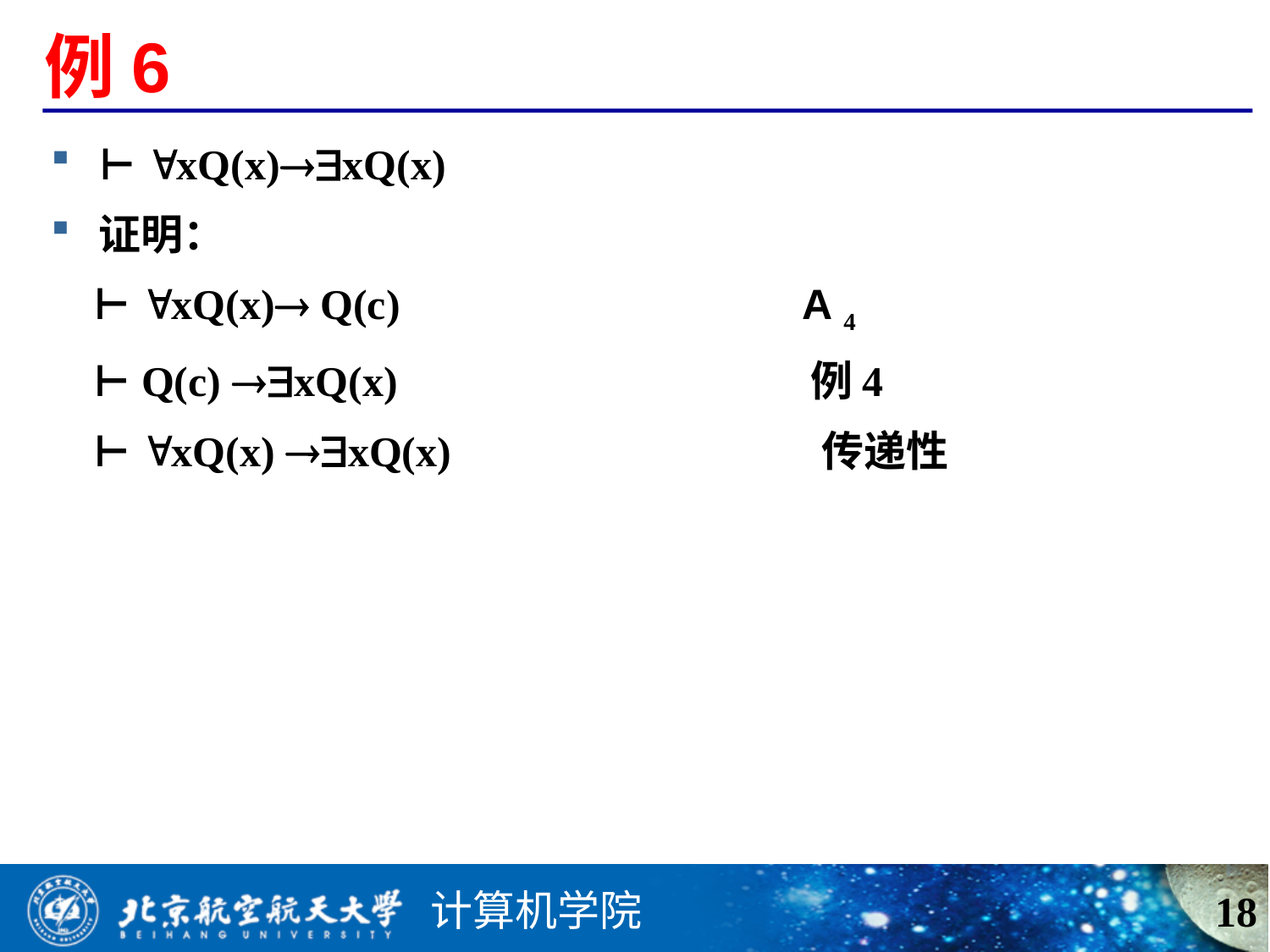

# 例6
⊢ ∀xQ(x)→∃xQ(x)
证明：
    ⊢ ∀xQ(x)→ Q(c)                                      A 4
    ⊢ Q(c) →∃xQ(x)                                      例4
    ⊢ ∀xQ(x) →∃xQ(x)                                  传递性